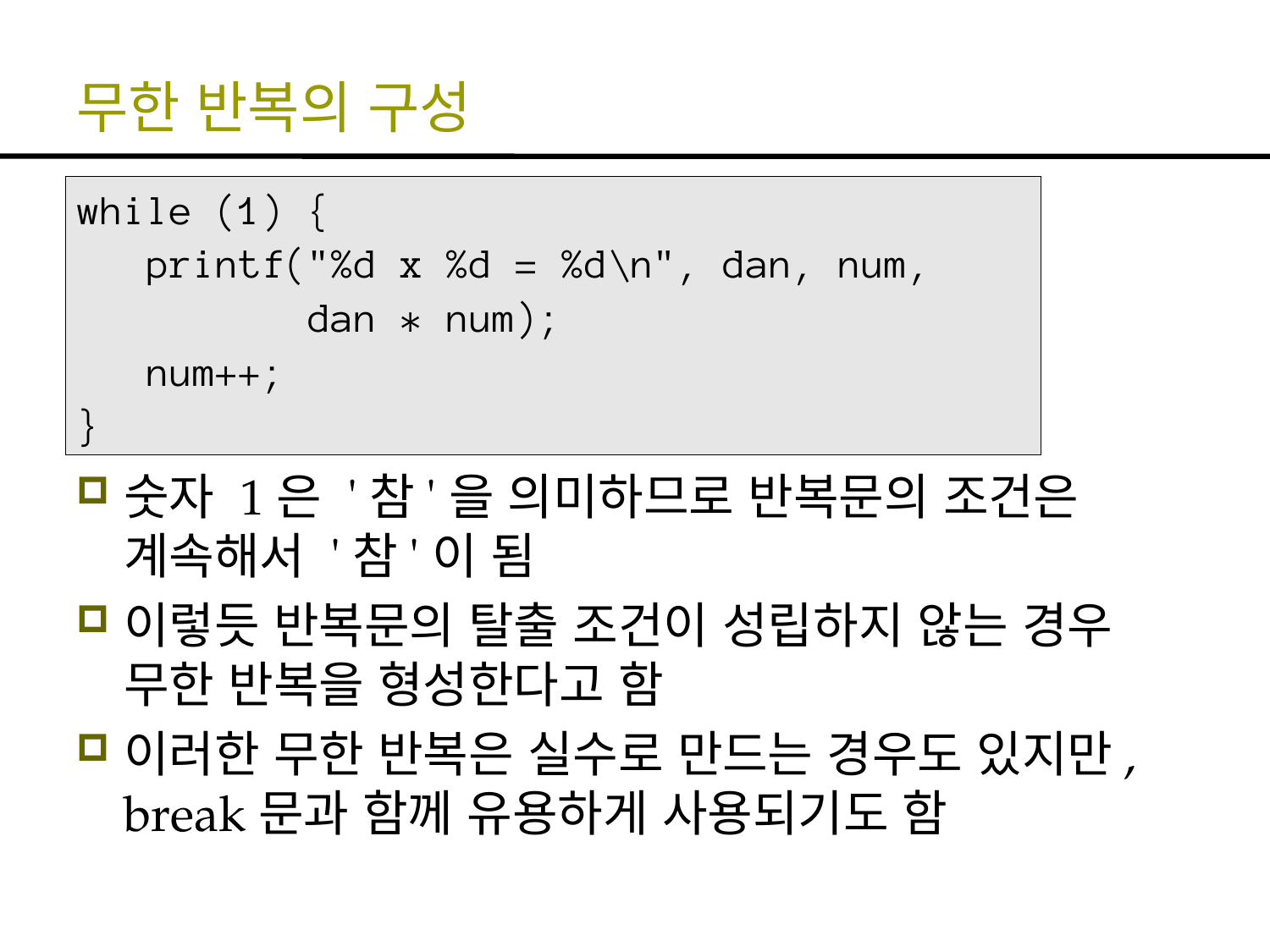

# 무한 반복의 구성
while (1) {
   printf("%d x %d = %d\n", dan, num,
          dan * num);
   num++;
}
숫자 1은 '참'을 의미하므로 반복문의 조건은 계속해서 '참'이 됨
이렇듯 반복문의 탈출 조건이 성립하지 않는 경우 무한 반복을 형성한다고 함
이러한 무한 반복은 실수로 만드는 경우도 있지만, break문과 함께 유용하게 사용되기도 함